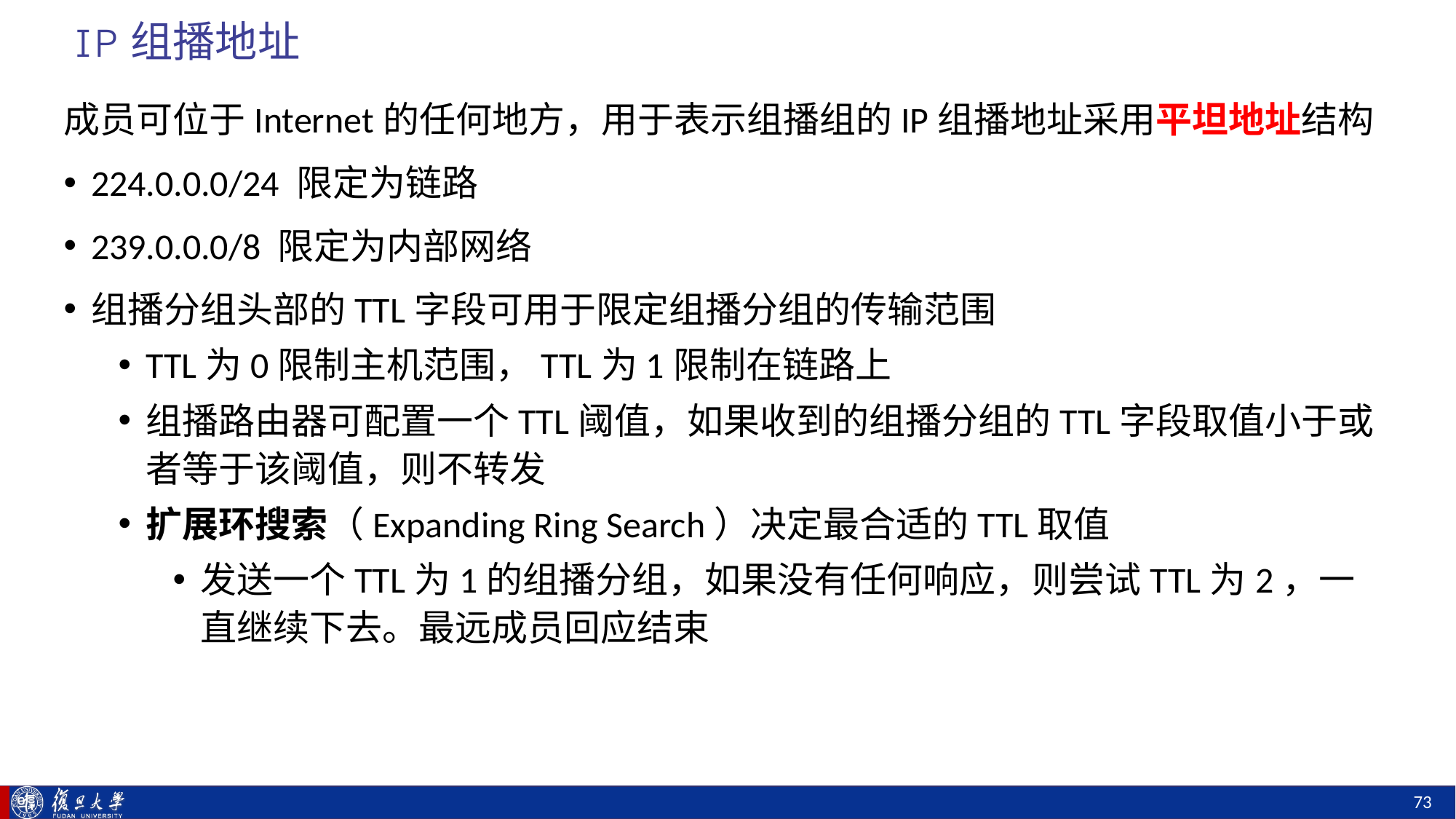

# IP组播地址
成员可位于Internet的任何地方，用于表示组播组的IP组播地址采用平坦地址结构
224.0.0.0/24 限定为链路
239.0.0.0/8 限定为内部网络
组播分组头部的TTL字段可用于限定组播分组的传输范围
TTL为0限制主机范围，TTL为1限制在链路上
组播路由器可配置一个TTL阈值，如果收到的组播分组的TTL字段取值小于或者等于该阈值，则不转发
扩展环搜索（Expanding Ring Search）决定最合适的TTL取值
发送一个TTL为1的组播分组，如果没有任何响应，则尝试TTL为2，一直继续下去。最远成员回应结束